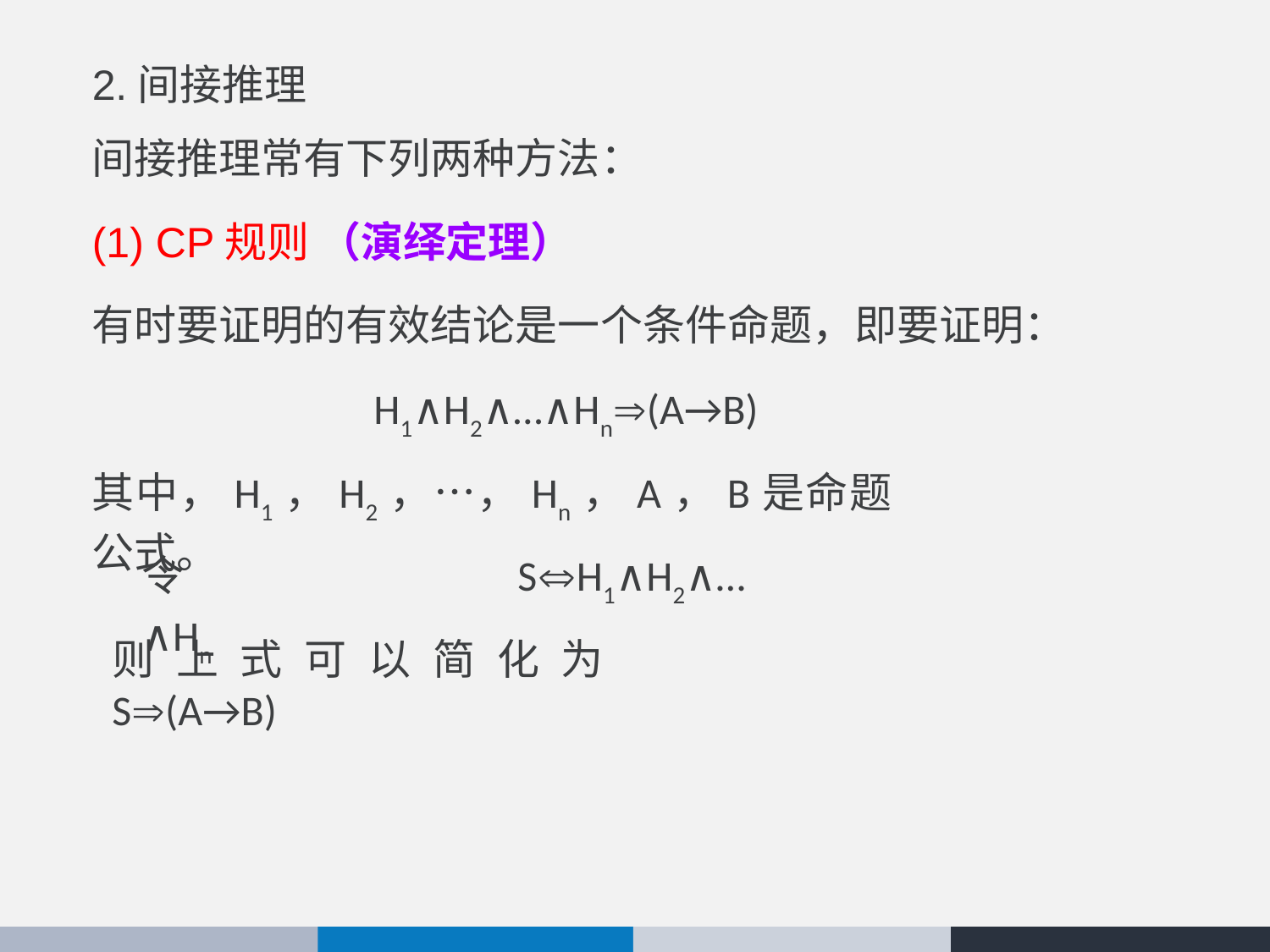

2.间接推理
间接推理常有下列两种方法：
(1) CP规则 （演绎定理）
有时要证明的有效结论是一个条件命题，即要证明：
H1∧H2∧…∧Hn⇒(A→B)
其中，H1，H2，…，Hn，A，B是命题公式。
令                           S⇔H1∧H2∧…∧Hn
则上式可以简化为  S⇒(A→B)